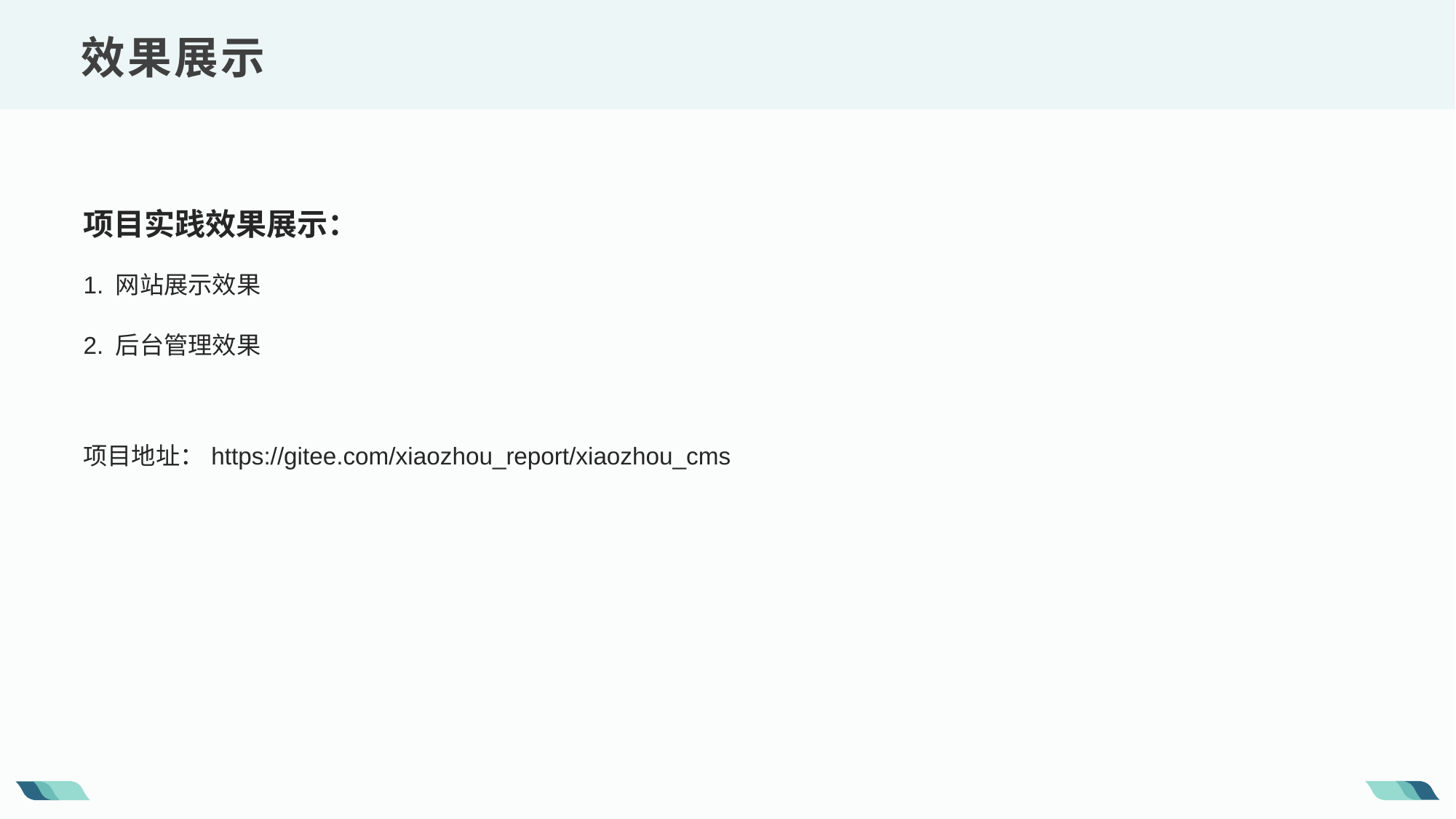

效果展示
项目实践效果展示：
1. 网站展示效果
2. 后台管理效果

项目地址：https://gitee.com/xiaozhou_report/xiaozhou_cms